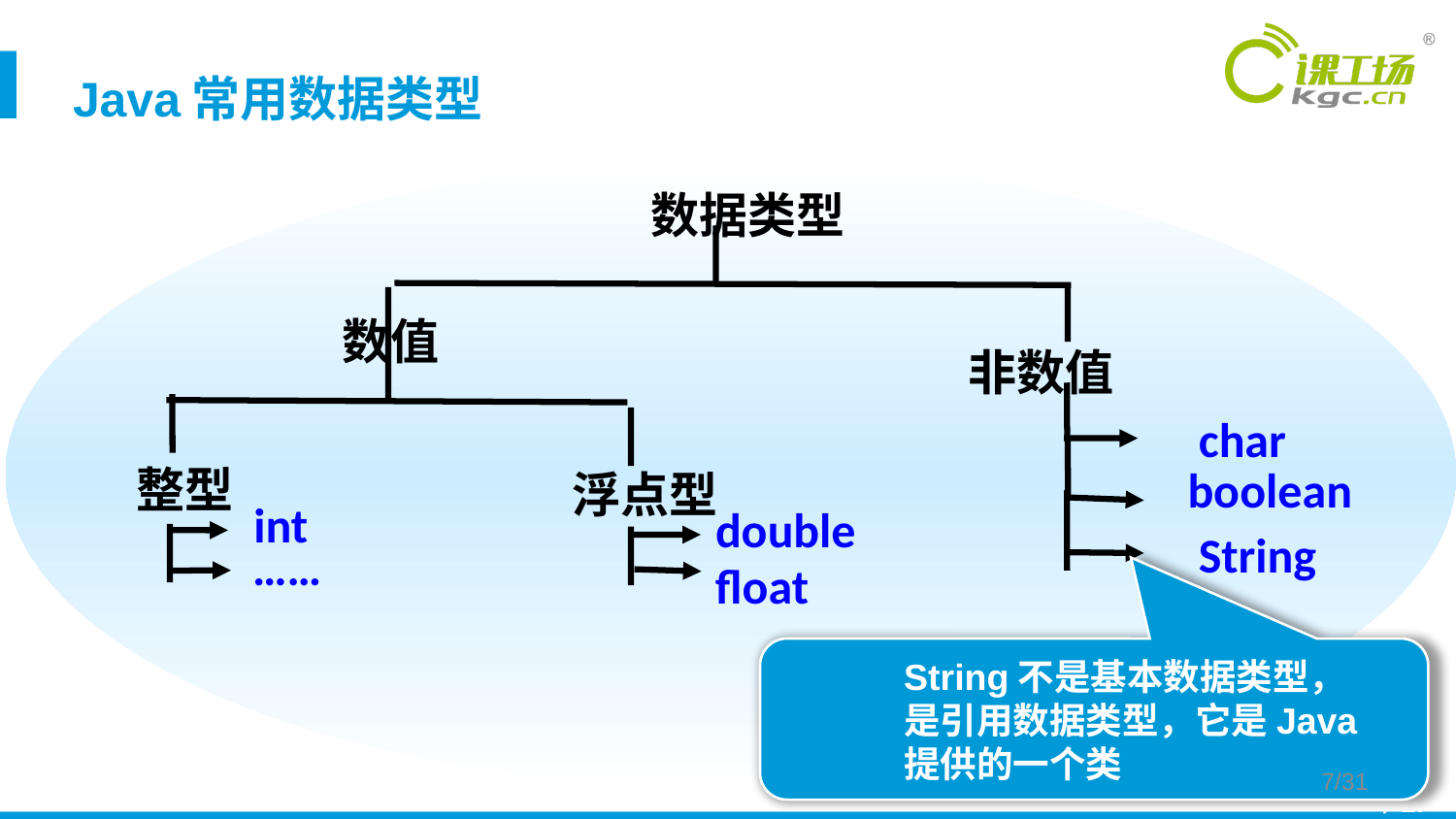

Java常用数据类型

                        数据类型
数据

数值

非洲
非数值

2.175

char

123
9/12/2003

整型
boolean
浮点型
The quick brown fox
int

double

整型
非整型
 陈扬
String

……

非数值
float

数值

999
9002.12
数据属于不同类别
String不是基本数据类型，
是引用数据类型，它是Java
提供的一个类
 TRUE
7/31
* / 27